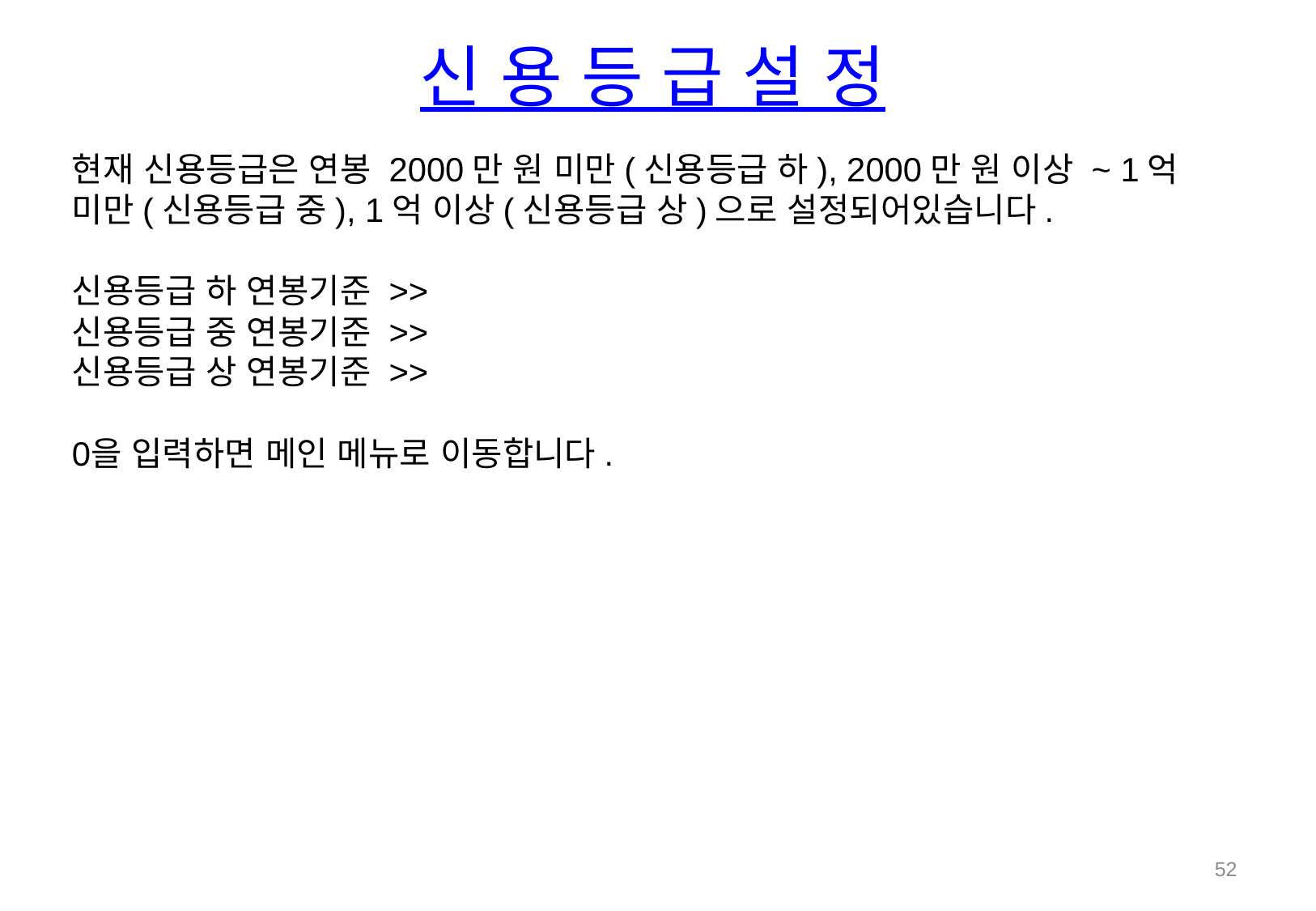

신 용 등 급 설 정
현재 신용등급은 연봉 2000만 원 미만(신용등급 하), 2000만 원 이상 ~ 1억 미만(신용등급 중), 1억 이상(신용등급 상)으로 설정되어있습니다.

신용등급 하 연봉기준 >>
신용등급 중 연봉기준 >>
신용등급 상 연봉기준 >>

0을 입력하면 메인 메뉴로 이동합니다.

52